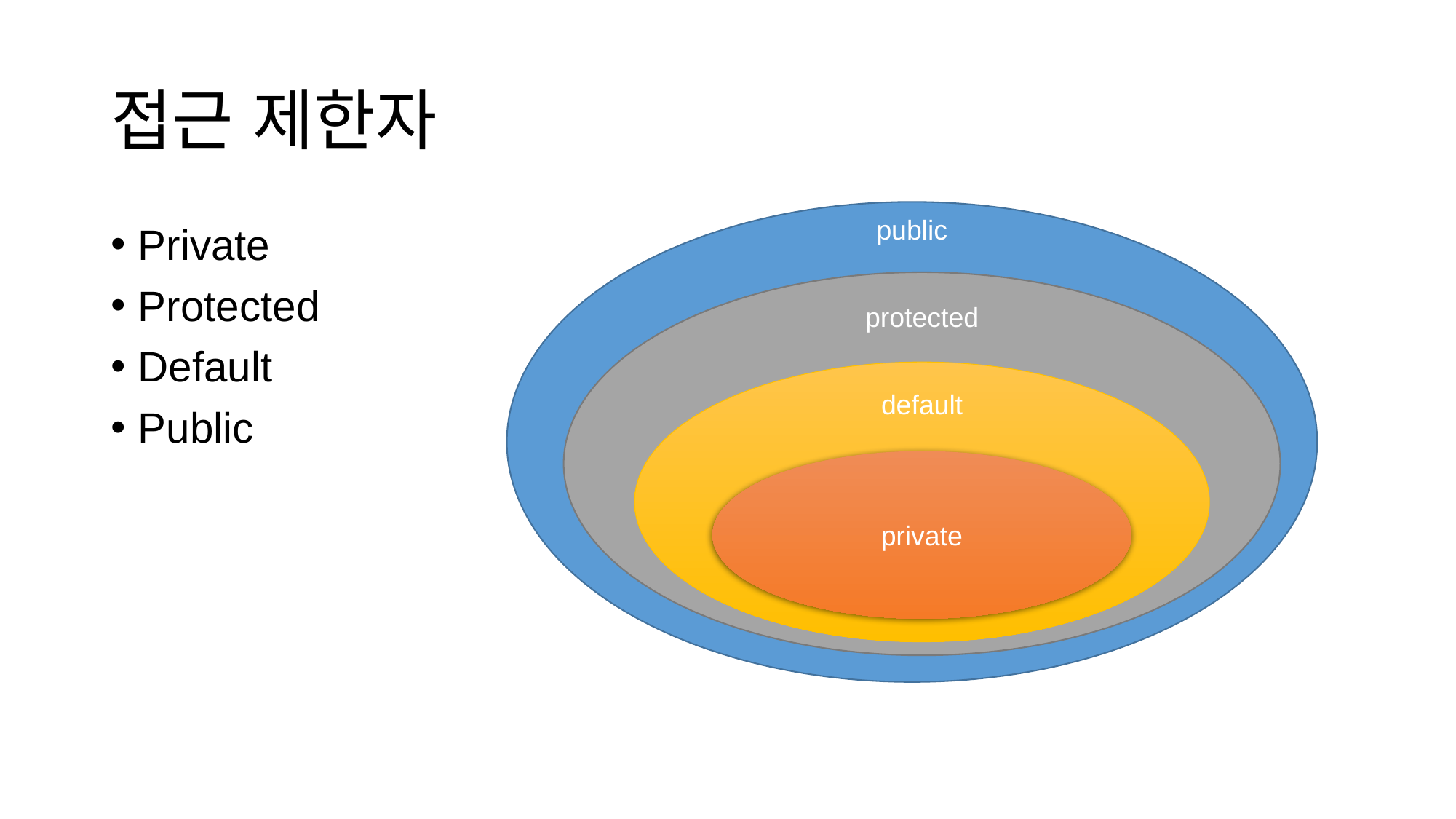

# 접근 제한자
public

protected

default

private
Private
Protected
Default
Public